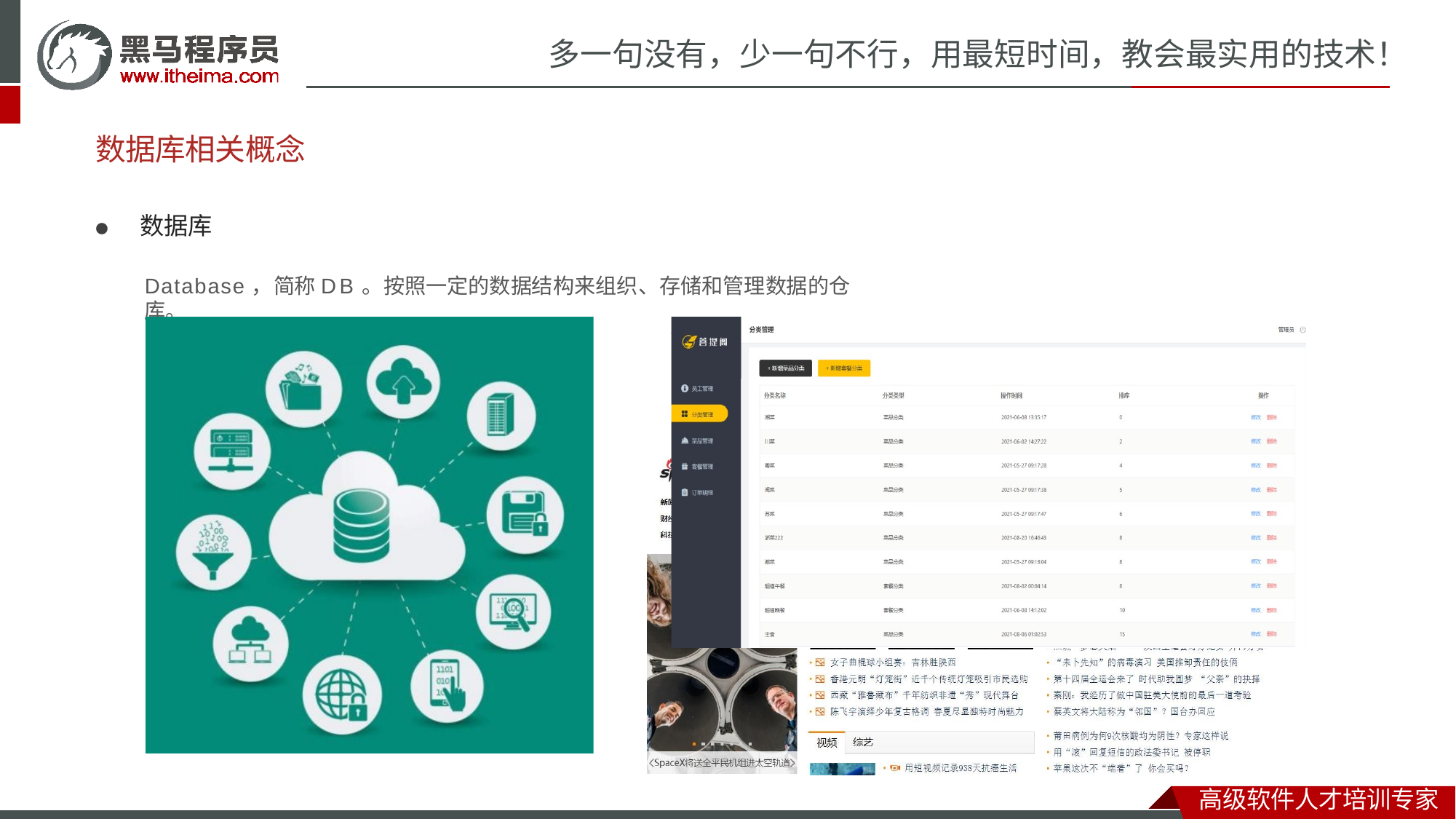

# 多一句没有，少一句不行，用最短时间，教会最实用的技术！

数据库相关概念

⚫	数据库

Database，简称DB。按照一定的数据结构来组织、存储和管理数据的仓库。

高级软件人才培训专家